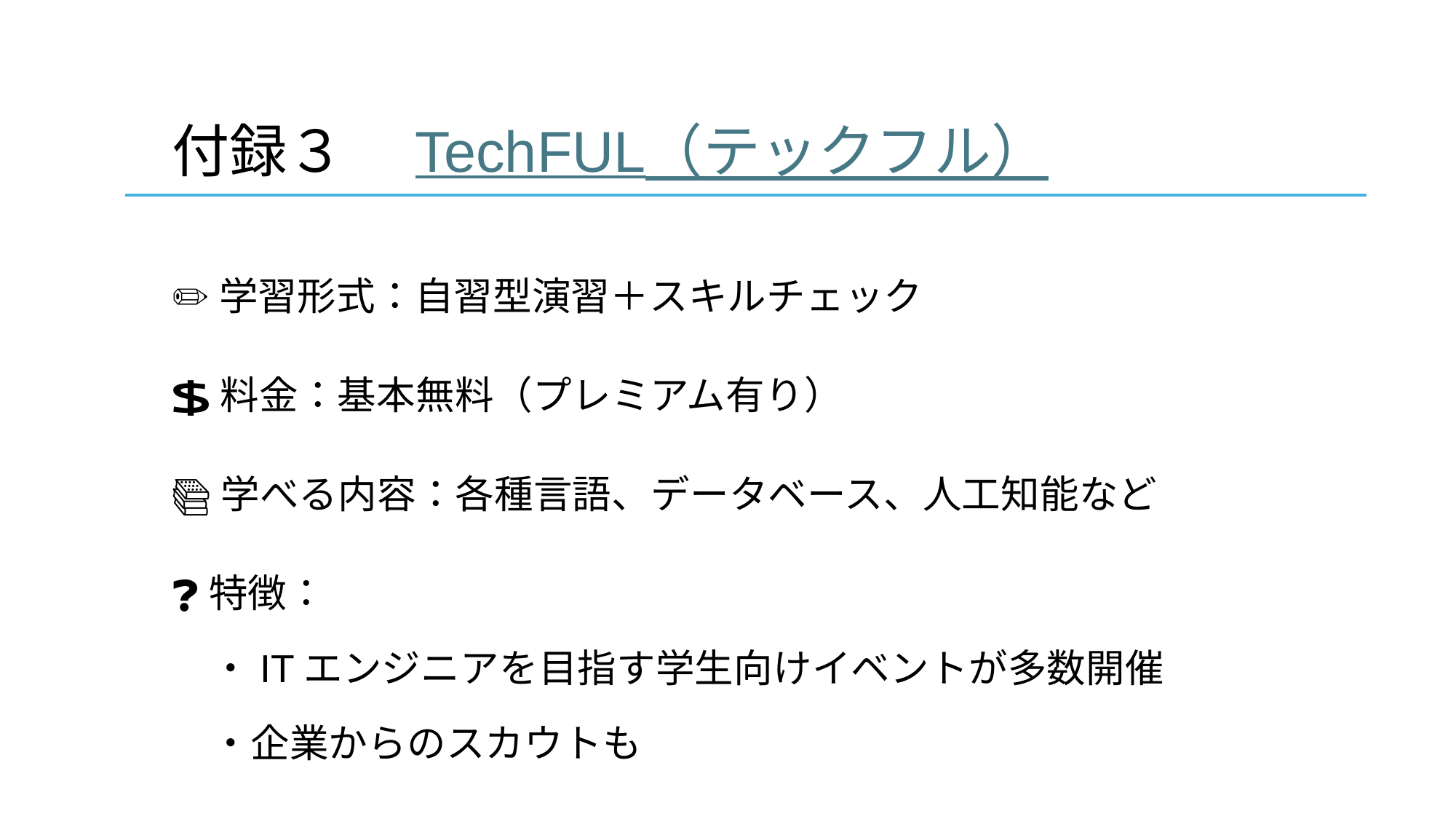

# 付録３　TechFUL（テックフル）
✏学習形式：自習型演習＋スキルチェック
💲料金：基本無料（プレミアム有り）
📚学べる内容：各種言語、データベース、人工知能など
❓特徴：
　・ITエンジニアを目指す学生向けイベントが多数開催
　・企業からのスカウトも